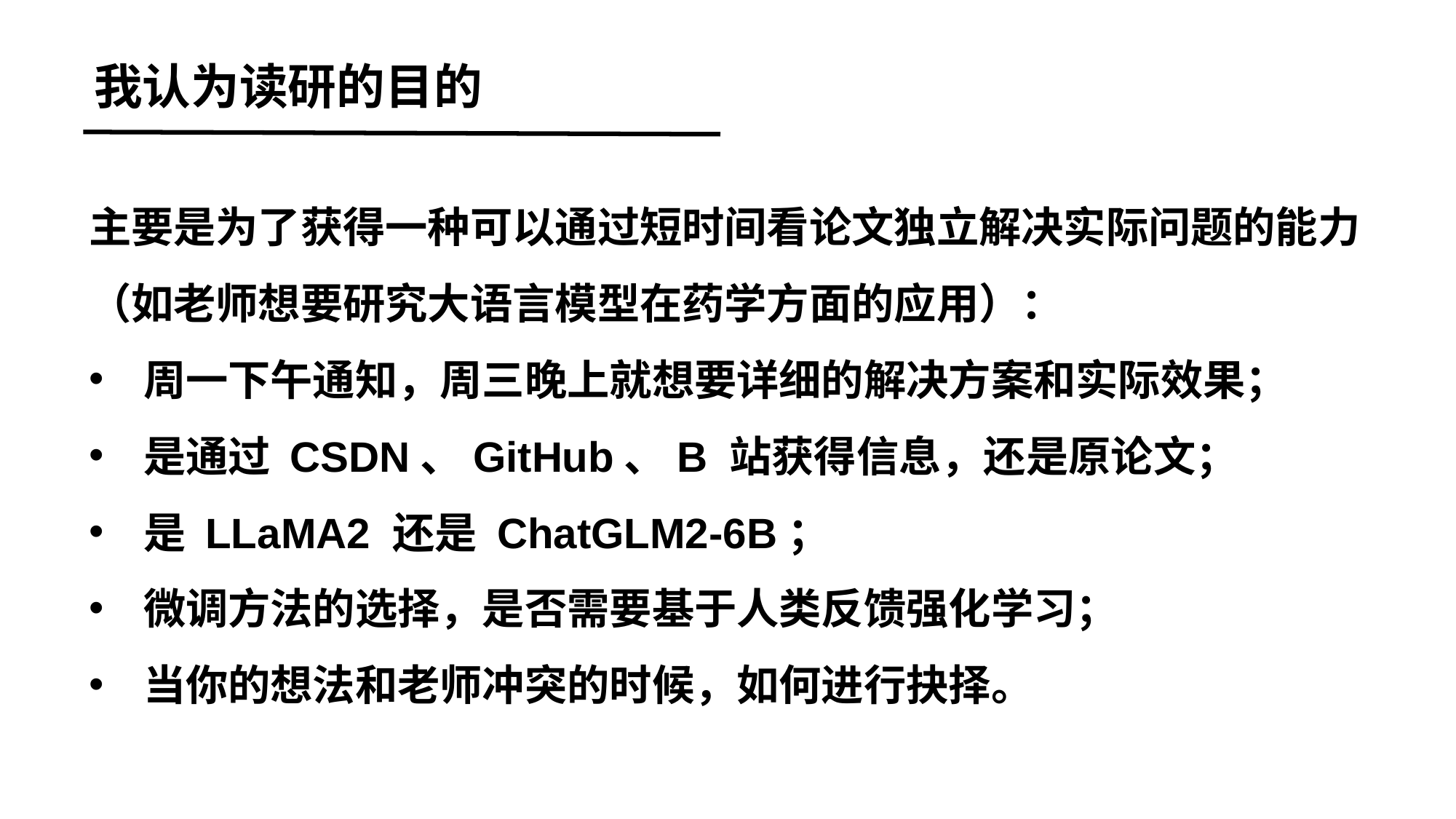

我认为读研的目的
主要是为了获得一种可以通过短时间看论文独立解决实际问题的能力（如老师想要研究大语言模型在药学方面的应用）：
周一下午通知，周三晚上就想要详细的解决方案和实际效果；
是通过 CSDN、GitHub、B 站获得信息，还是原论文；
是 LLaMA2 还是 ChatGLM2-6B；
微调方法的选择，是否需要基于人类反馈强化学习；
当你的想法和老师冲突的时候，如何进行抉择。